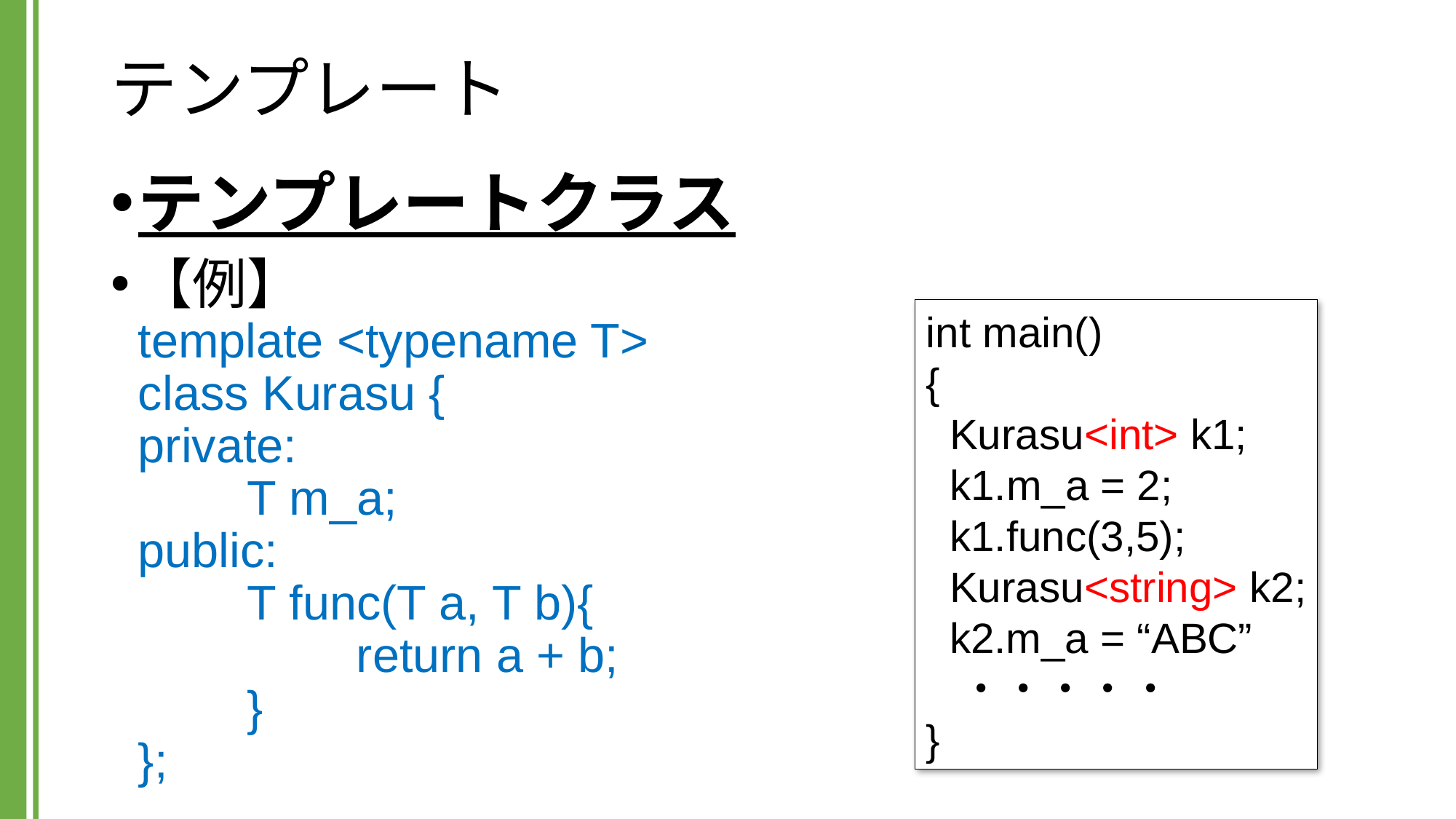

# テンプレート
テンプレートクラス
【例】
template <typename T>
class Kurasu {
private:
	T m_a;
public:
	T func(T a, T b){
		return a + b;
	}
};
int main()
{
  Kurasu<int> k1;
  k1.m_a = 2;
  k1.func(3,5);
  Kurasu<string> k2;
  k2.m_a = “ABC”
  ・・・・・
}